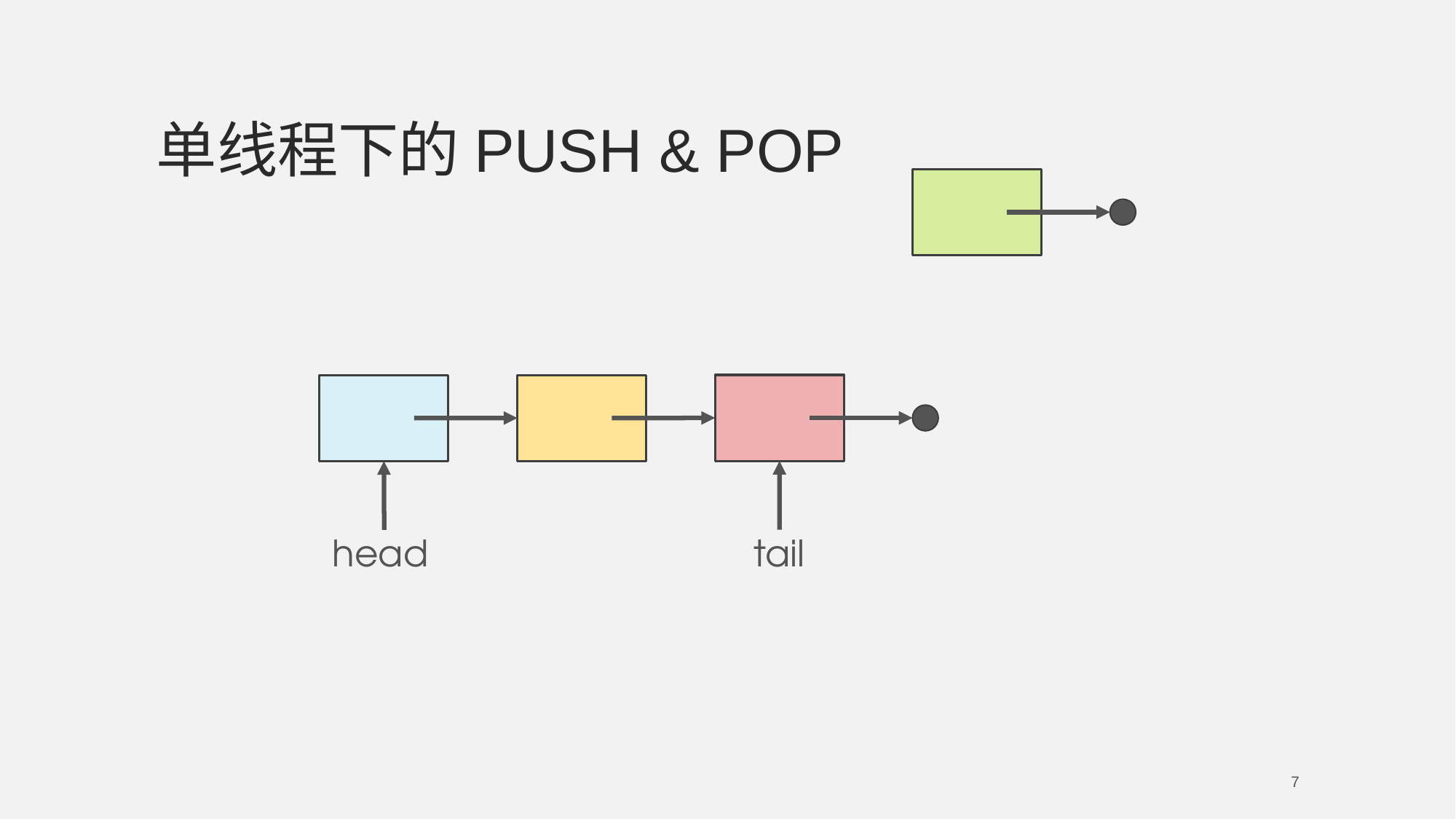

# 单线程下的push & pop

head
tail
7